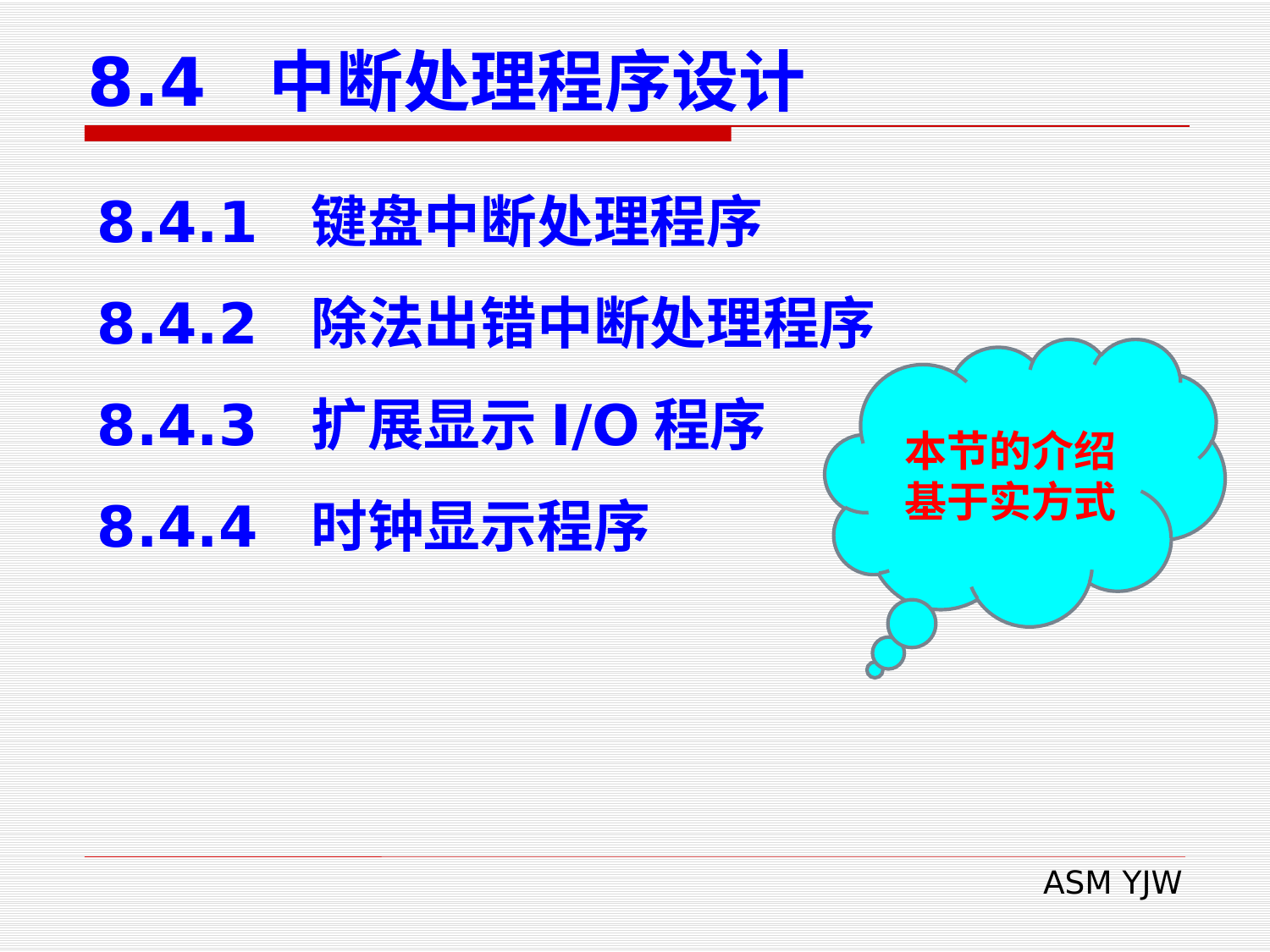

# 8.4  中断处理程序设计
8.4.1  键盘中断处理程序
8.4.2  除法出错中断处理程序
8.4.3  扩展显示I/O程序
8.4.4  时钟显示程序

本节的介绍
基于实方式